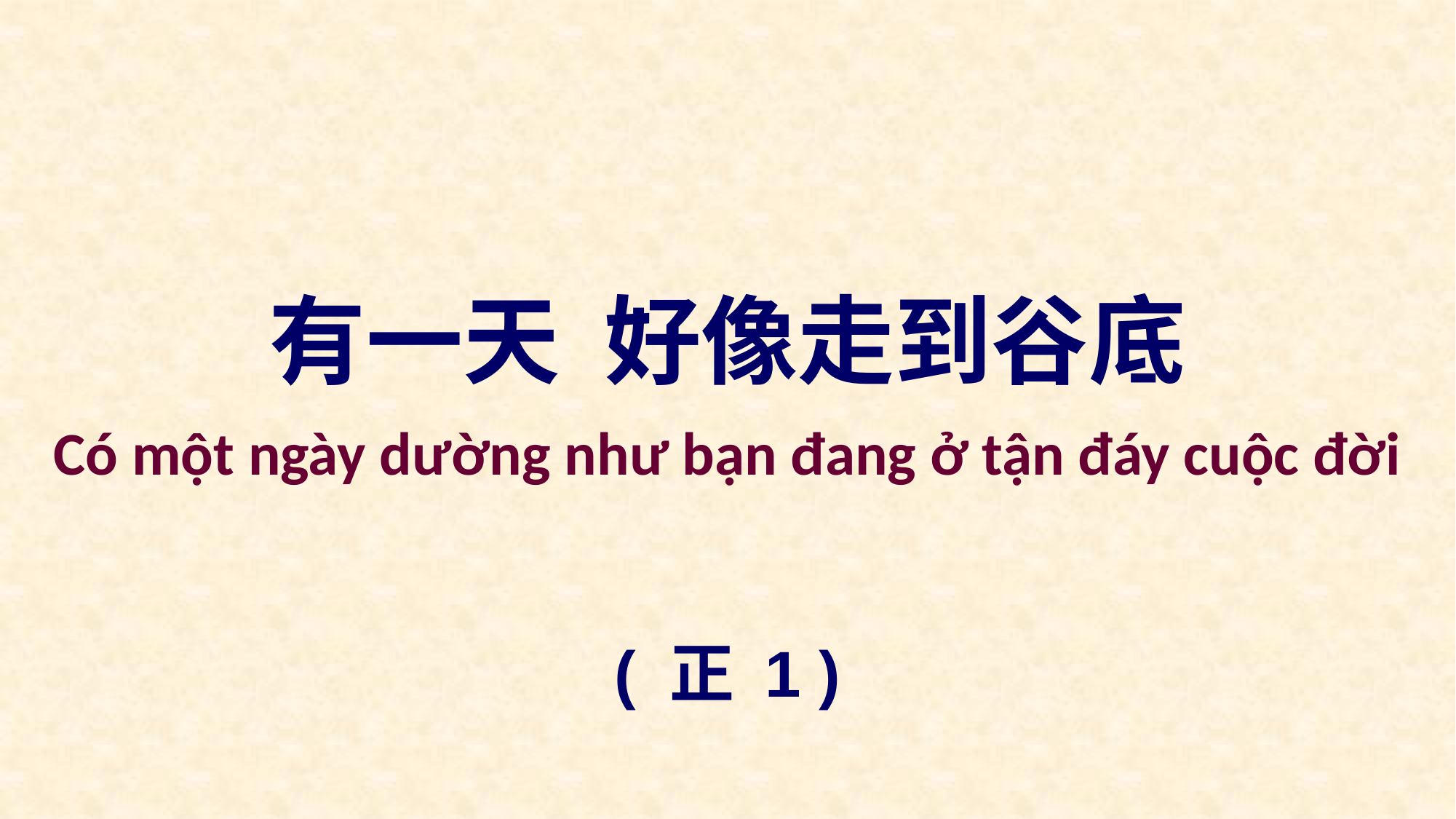

有一天  好像走到谷底
Có một ngày dường như bạn đang ở tận đáy cuộc đời
( 正 1 )